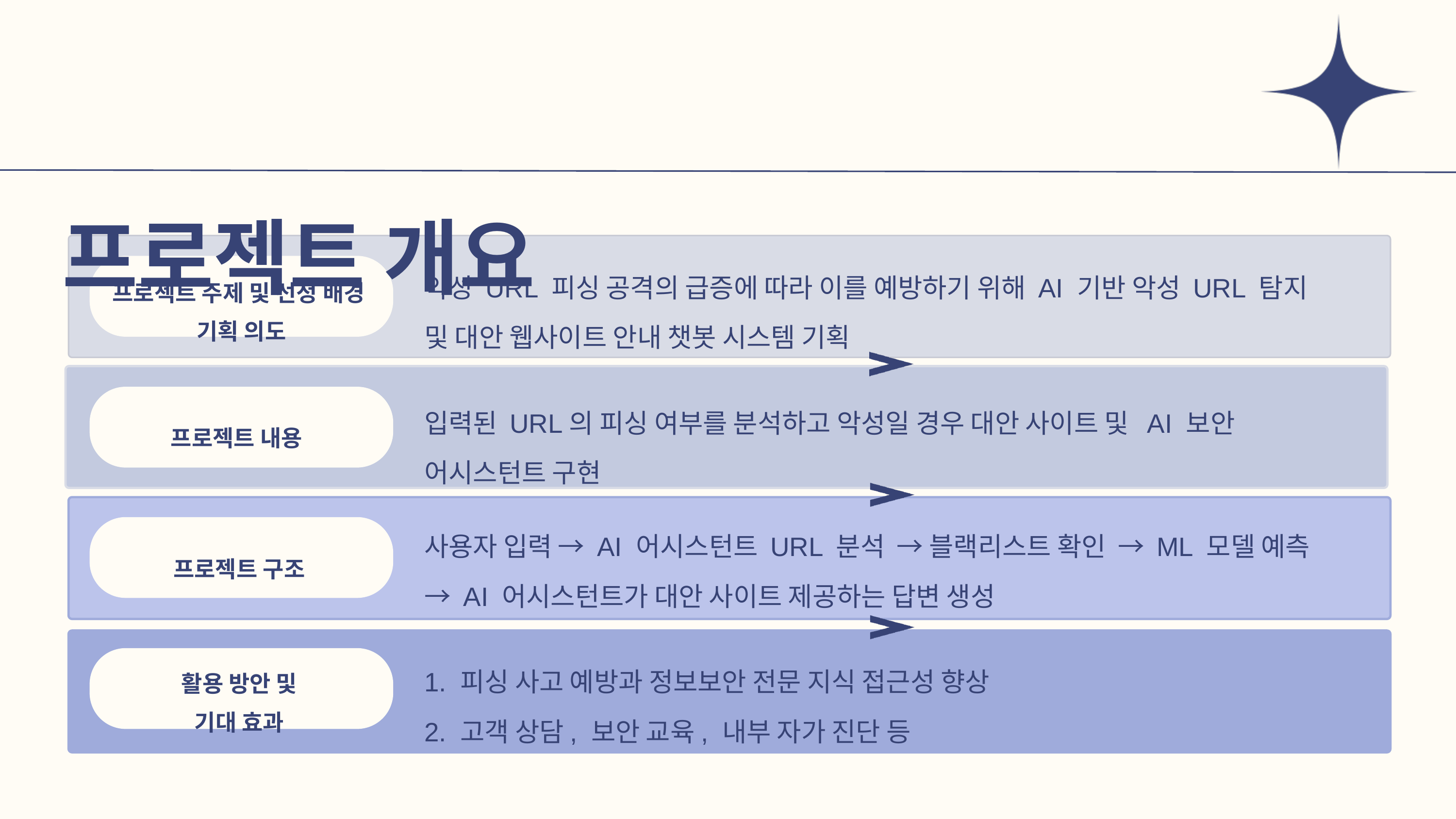

프로젝트 개요

악성 URL 피싱 공격의 급증에 따라 이를 예방하기 위해 AI 기반 악성 URL 탐지 및 대안 웹사이트 안내 챗봇 시스템 기획
프로젝트 주제 및 선정 배경
기획 의도

입력된 URL의 피싱 여부를 분석하고 악성일 경우 대안 사이트 및  AI 보안 어시스턴트 구현
프로젝트 내용

사용자 입력 → AI 어시스턴트 URL 분석  → 블랙리스트 확인  → ML 모델 예측 → AI 어시스턴트가 대안 사이트 제공하는 답변 생성
프로젝트 구조

1. 피싱 사고 예방과 정보보안 전문 지식 접근성 향상
2. 고객 상담, 보안 교육, 내부 자가 진단 등
활용 방안 및
기대 효과